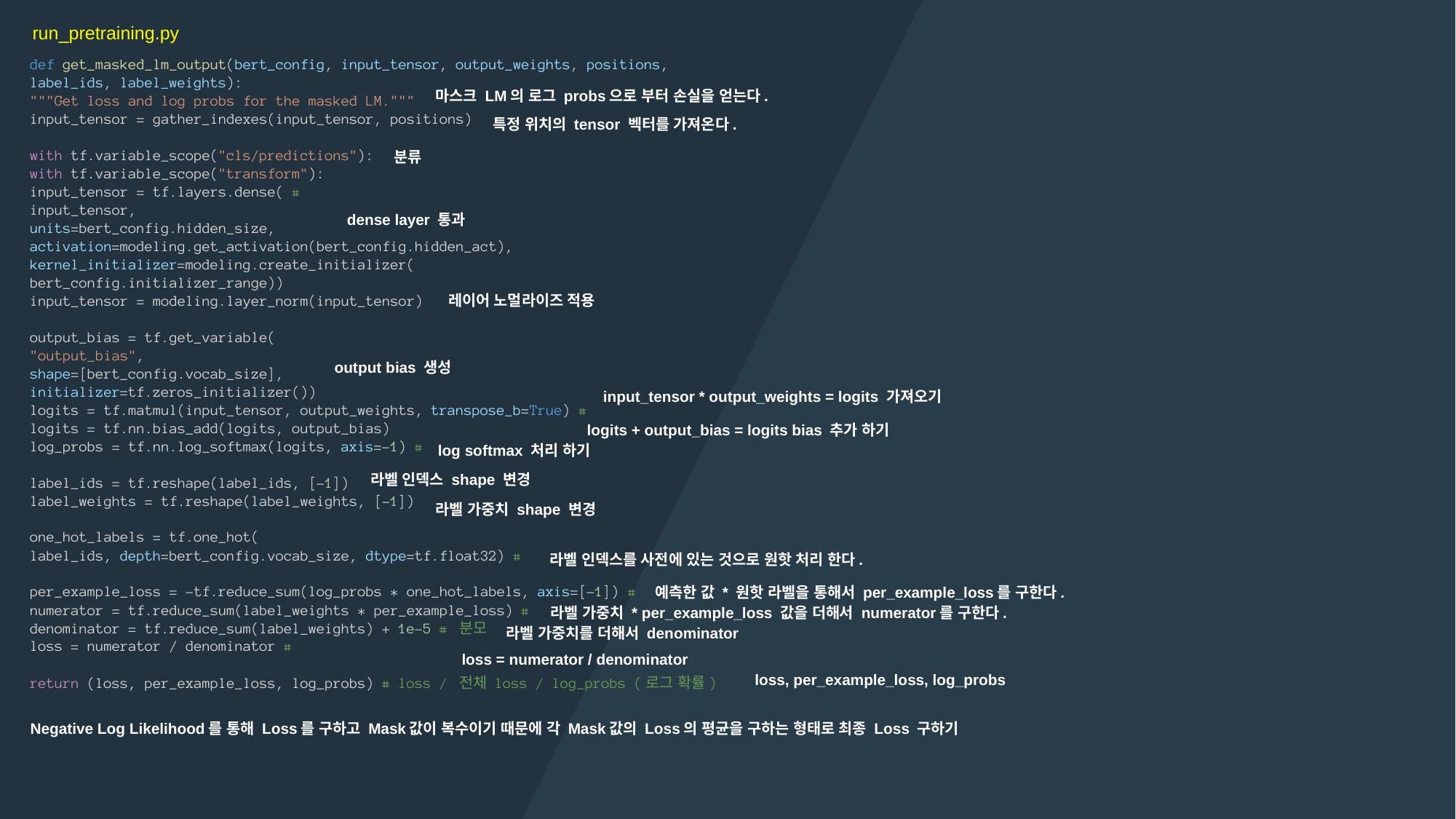

run_pretraining.py
def get_masked_lm_output(bert_config, input_tensor, output_weights, positions,
label_ids, label_weights):
"""Get loss and log probs for the masked LM."""
input_tensor = gather_indexes(input_tensor, positions)
with tf.variable_scope("cls/predictions"):
with tf.variable_scope("transform"):
input_tensor = tf.layers.dense( #
input_tensor,
units=bert_config.hidden_size,
activation=modeling.get_activation(bert_config.hidden_act),
kernel_initializer=modeling.create_initializer(
bert_config.initializer_range))
input_tensor = modeling.layer_norm(input_tensor)
output_bias = tf.get_variable(
"output_bias",
shape=[bert_config.vocab_size],
initializer=tf.zeros_initializer())
logits = tf.matmul(input_tensor, output_weights, transpose_b=True) #
logits = tf.nn.bias_add(logits, output_bias)
log_probs = tf.nn.log_softmax(logits, axis=-1) #
label_ids = tf.reshape(label_ids, [-1])
label_weights = tf.reshape(label_weights, [-1])
one_hot_labels = tf.one_hot(
label_ids, depth=bert_config.vocab_size, dtype=tf.float32) #
per_example_loss = -tf.reduce_sum(log_probs * one_hot_labels, axis=[-1]) #
numerator = tf.reduce_sum(label_weights * per_example_loss) #
denominator = tf.reduce_sum(label_weights) + 1e-5 # 분모
loss = numerator / denominator #
return (loss, per_example_loss, log_probs) # loss / 전체 loss / log_probs (로그 확률)
마스크 LM의 로그 probs으로 부터 손실을 얻는다.
특정 위치의 tensor 벡터를 가져온다.
분류
dense layer 통과
레이어 노멀라이즈 적용
output bias 생성
input_tensor * output_weights = logits 가져오기
logits + output_bias = logits bias 추가 하기
log softmax 처리 하기
라벨 인덱스 shape 변경

라벨 가중치 shape 변경
라벨 인덱스를 사전에 있는 것으로 원핫 처리 한다.
예측한 값 * 원핫 라벨을 통해서 per_example_loss를 구한다.
라벨 가중치 * per_example_loss 값을 더해서 numerator를 구한다.
라벨 가중치를 더해서 denominator
loss = numerator / denominator
loss, per_example_loss, log_probs
Negative Log Likelihood를 통해 Loss를 구하고 Mask값이 복수이기 때문에 각 Mask값의 Loss의 평균을 구하는 형태로 최종 Loss 구하기